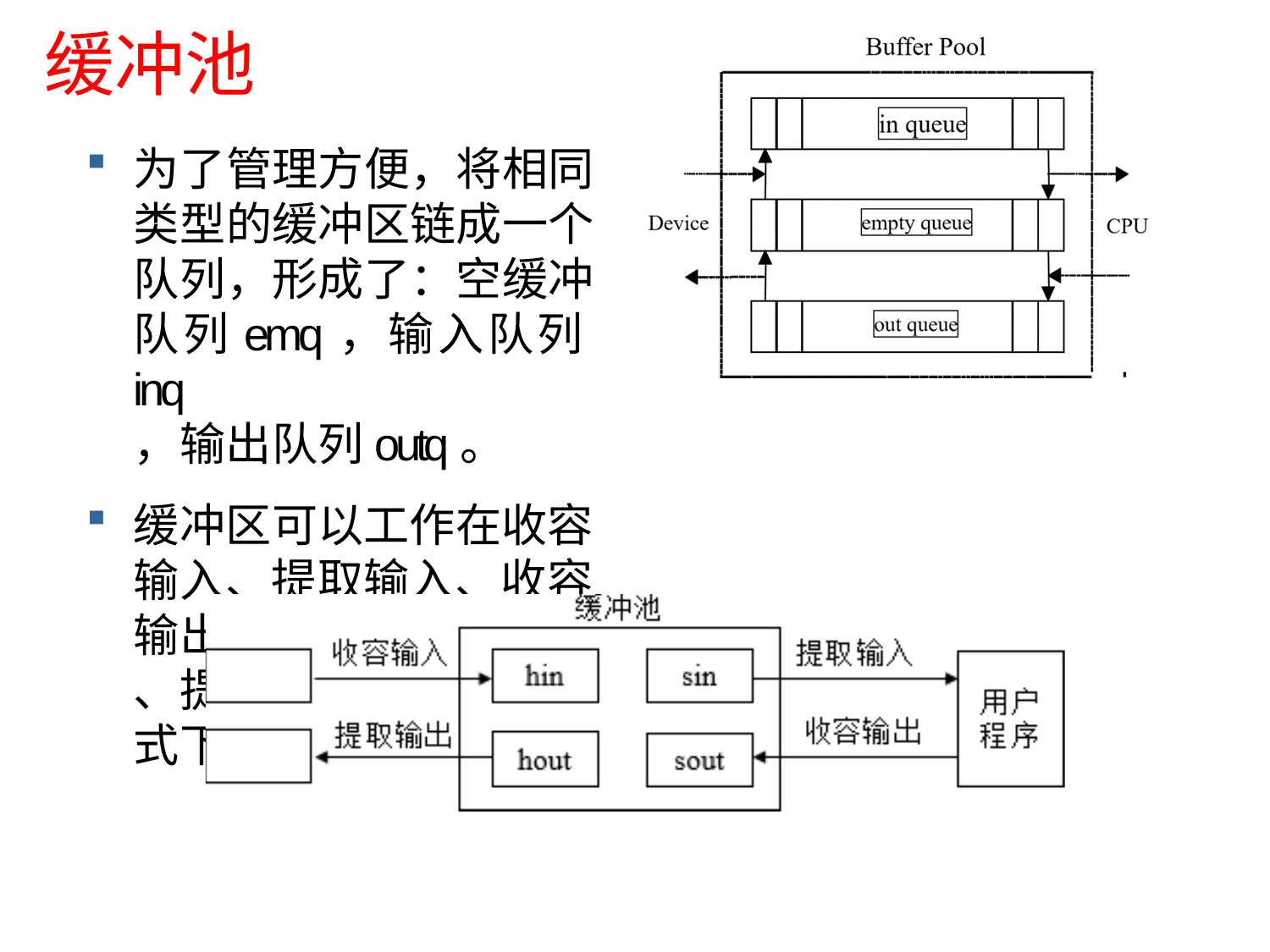

# 缓冲池

为了管理方便，将相同 类型的缓冲区链成一个 队列，形成了：空缓冲 队列emq，输入队列inq
，输出队列outq。
缓冲区可以工作在收容输入、提取输入、收容输出
、提取输出四种工作方式下。